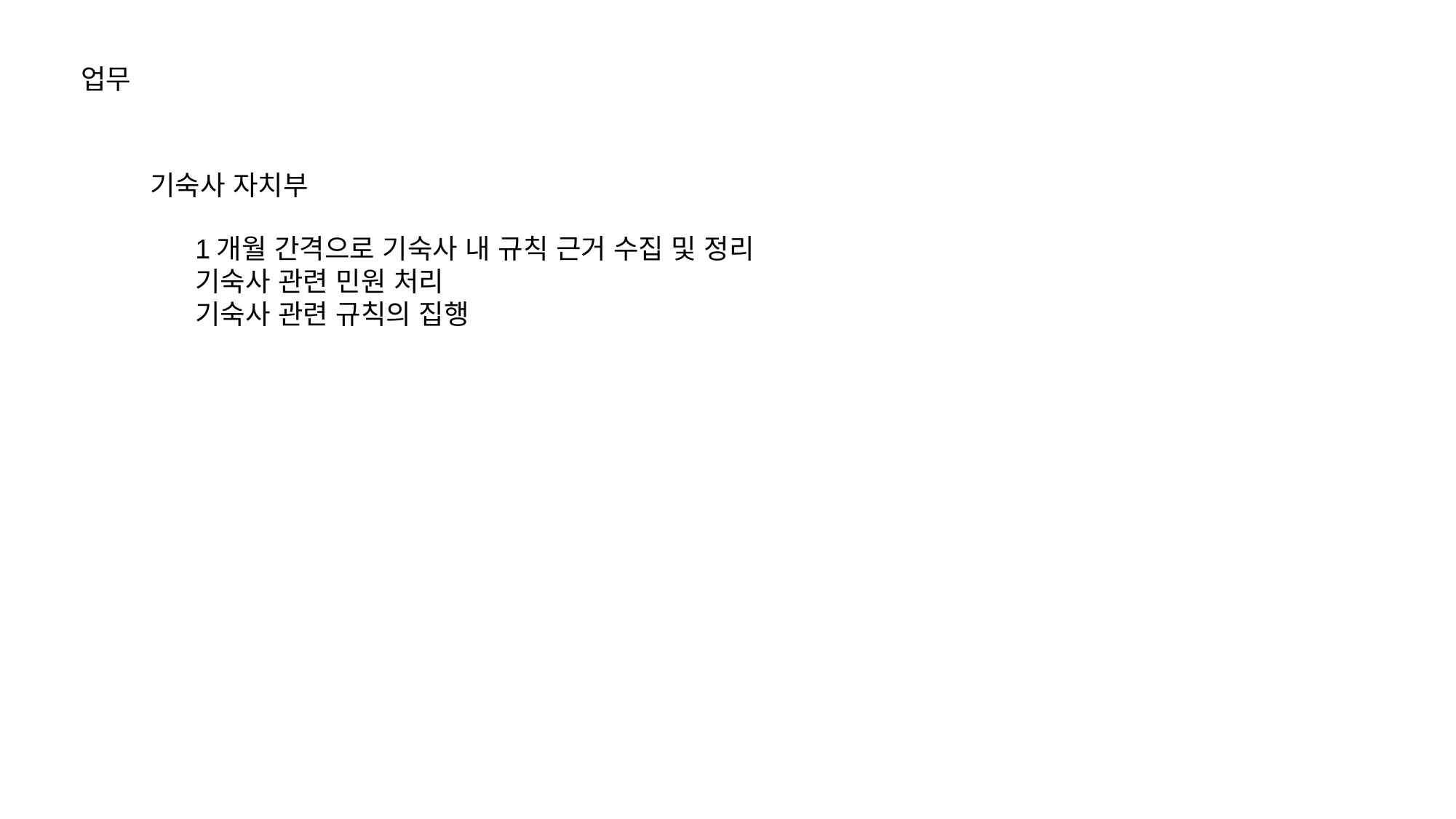

업무
기숙사 자치부
1개월 간격으로 기숙사 내 규칙 근거 수집 및 정리
기숙사 관련 민원 처리
기숙사 관련 규칙의 집행